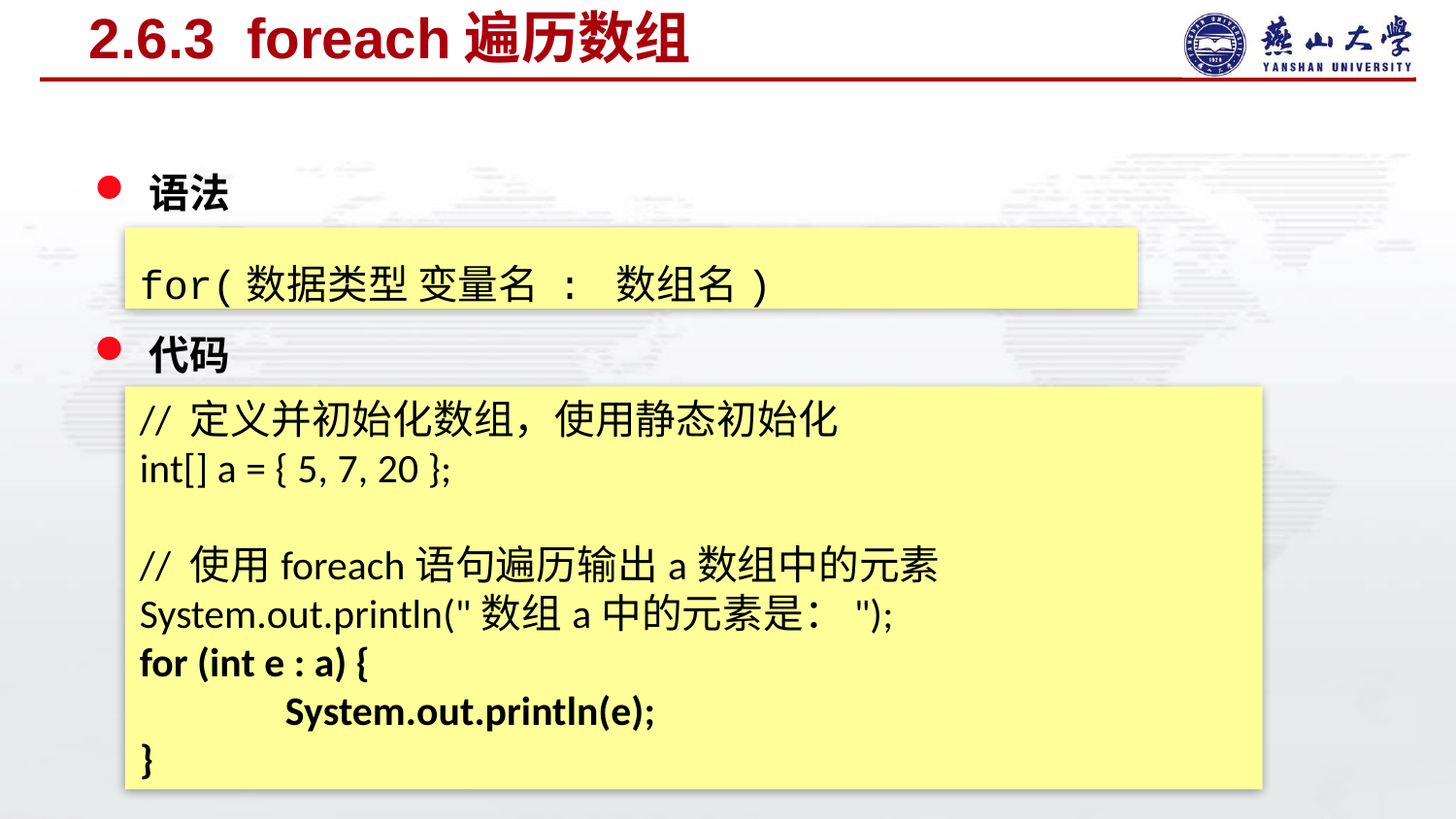

# 2.6.3  foreach遍历数组
语法

代码
for(数据类型 变量名 : 数组名)
// 定义并初始化数组，使用静态初始化
int[] a = { 5, 7, 20 };

// 使用foreach语句遍历输出a数组中的元素
System.out.println("数组a中的元素是：");
for (int e : a) {
	System.out.println(e);
}